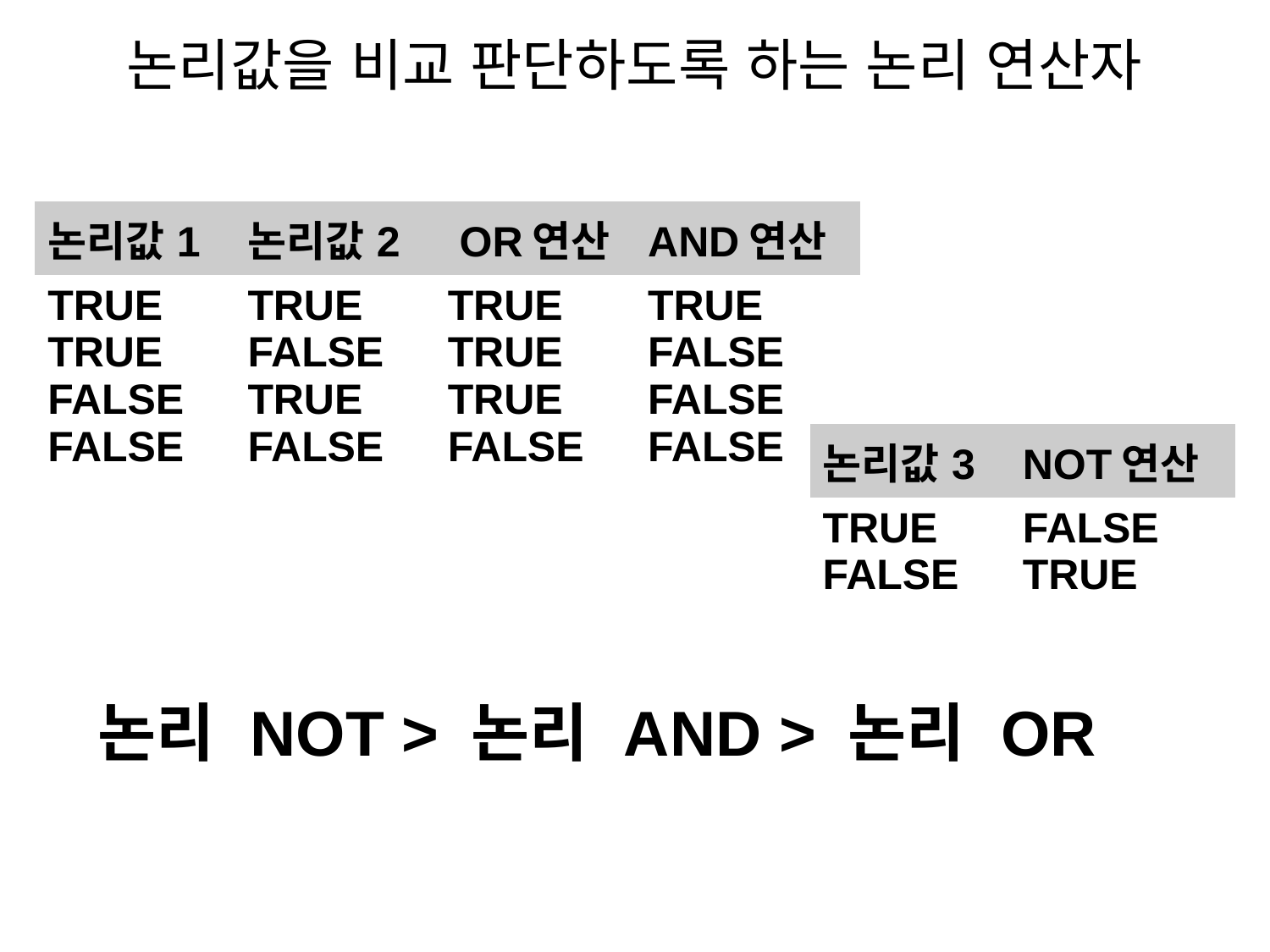

# 논리값을 비교 판단하도록 하는 논리 연산자
| 논리값1 | 논리값2 | OR연산 | AND연산 |
| --- | --- | --- | --- |
| TRUE  TRUE  FALSE FALSE | TRUE FALSE TRUE FALSE | TRUE TRUE TRUE FALSE | TRUE FALSE FALSE FALSE |

| 논리값3 | NOT연산 |
| --- | --- |
| TRUE FALSE | FALSE TRUE |

| 논리 NOT > 논리 AND > 논리 OR |
| --- |